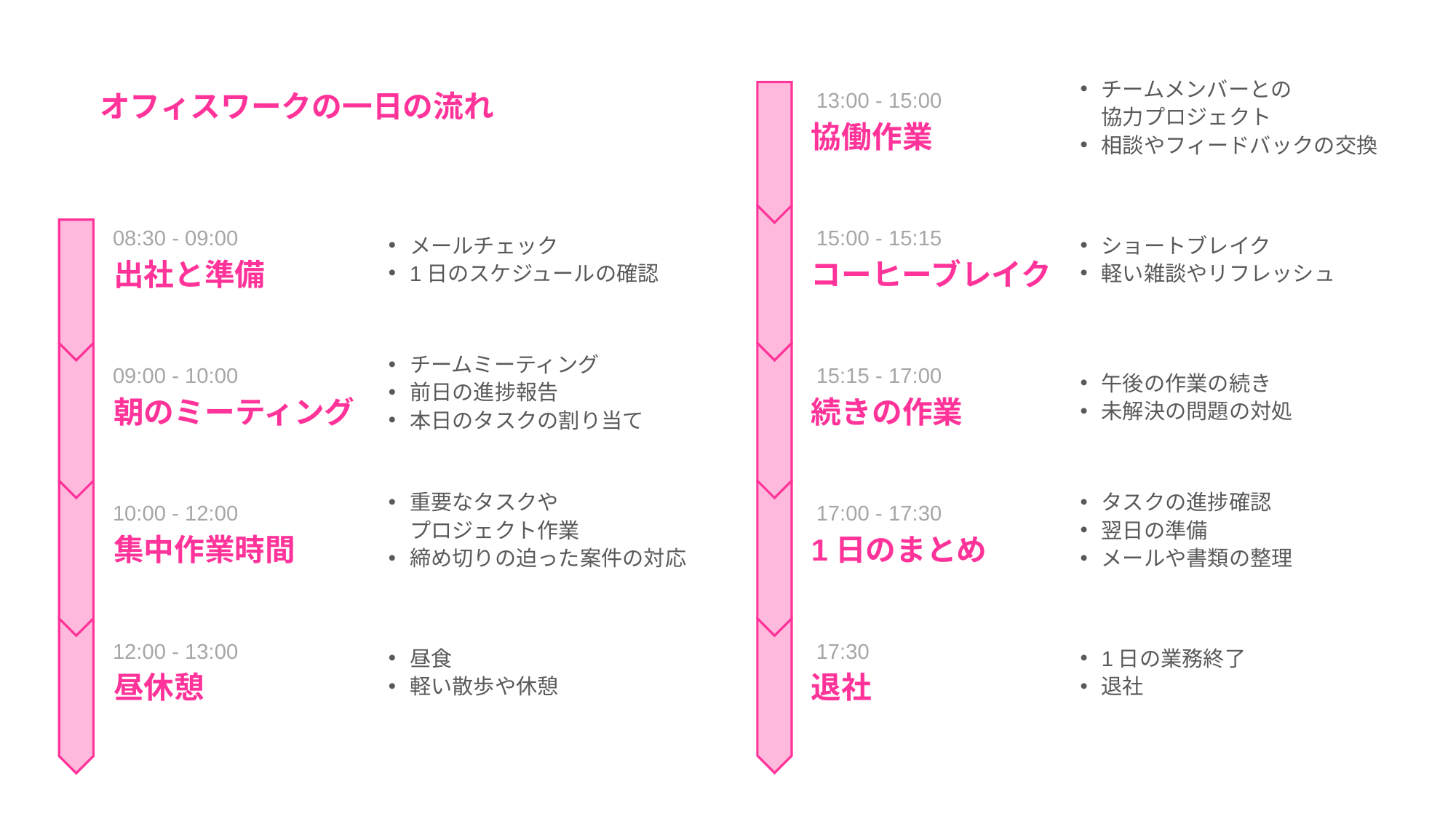

チームメンバーとの
協力プロジェクト
相談やフィードバックの交換
13:00 - 15:00
オフィスワークの一日の流れ
協働作業

08:30 - 09:00
15:00 - 15:15
メールチェック
1日のスケジュールの確認
ショートブレイク
軽い雑談やリフレッシュ
出社と準備
コーヒーブレイク

チームミーティング
前日の進捗報告
本日のタスクの割り当て
09:00 - 10:00
15:15 - 17:00
午後の作業の続き
未解決の問題の対処
朝のミーティング
続きの作業

重要なタスクや
プロジェクト作業
締め切りの迫った案件の対応
タスクの進捗確認
翌日の準備
メールや書類の整理
10:00 - 12:00
17:00 - 17:30
集中作業時間
1日のまとめ

12:00 - 13:00
17:30
昼食
軽い散歩や休憩
1日の業務終了
退社
昼休憩
退社